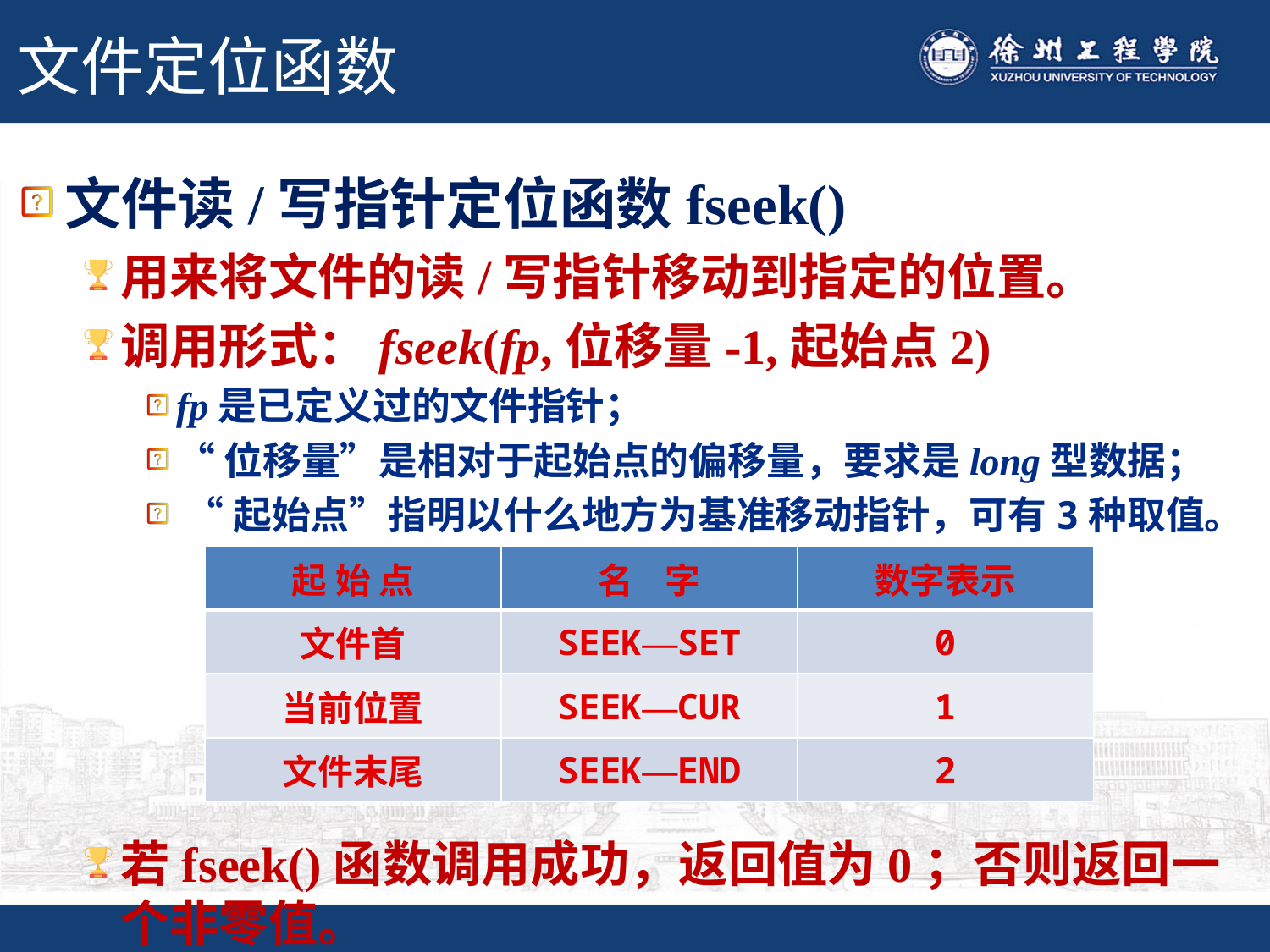

# 文件定位函数
文件读/写指针定位函数fseek()
用来将文件的读/写指针移动到指定的位置。
调用形式：fseek(fp,位移量-1,起始点2)
fp是已定义过的文件指针；
“位移量”是相对于起始点的偏移量，要求是long型数据；
 “起始点”指明以什么地方为基准移动指针，可有3种取值。

若fseek()函数调用成功，返回值为0；否则返回一个非零值。
| 起 始 点 | 名 字 | 数字表示 |
| --- | --- | --- |
| 文件首 | SEEK—SET | 0 |
| 当前位置 | SEEK—CUR | 1 |
| 文件末尾 | SEEK—END | 2 |